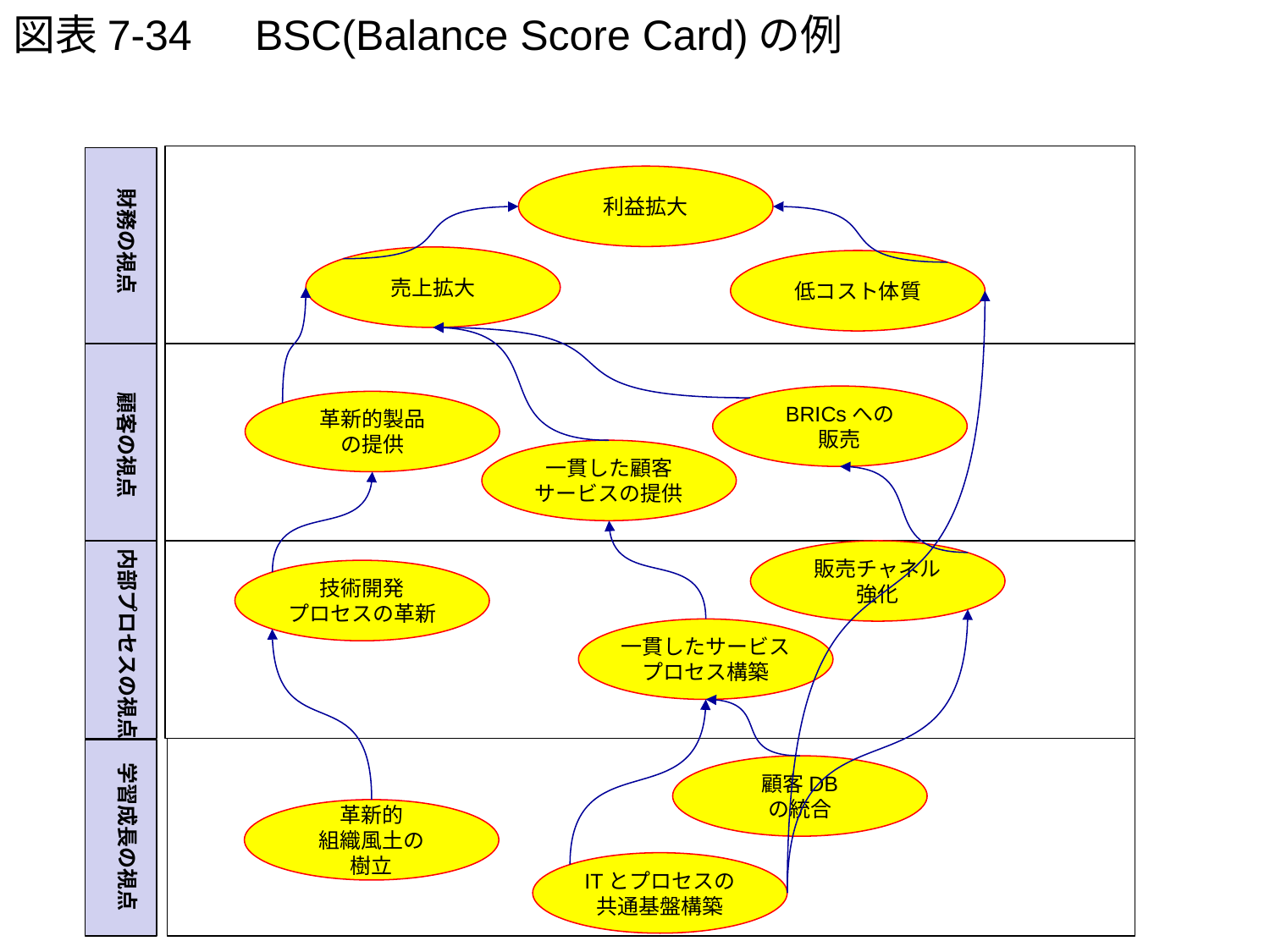

# 図表7-34　BSC(Balance Score Card)の例

利益拡大
売上拡大
低コスト体質
BRICsへの
販売
革新的製品
の提供
一貫した顧客
サービスの提供
販売チャネル
強化
技術開発
プロセスの革新
一貫したサービス
プロセス構築
顧客DB
の統合
革新的
組織風土の
樹立
ITとプロセスの
共通基盤構築
財務の視点

顧客の視点
内部プロセスの視点

学習成長の視点